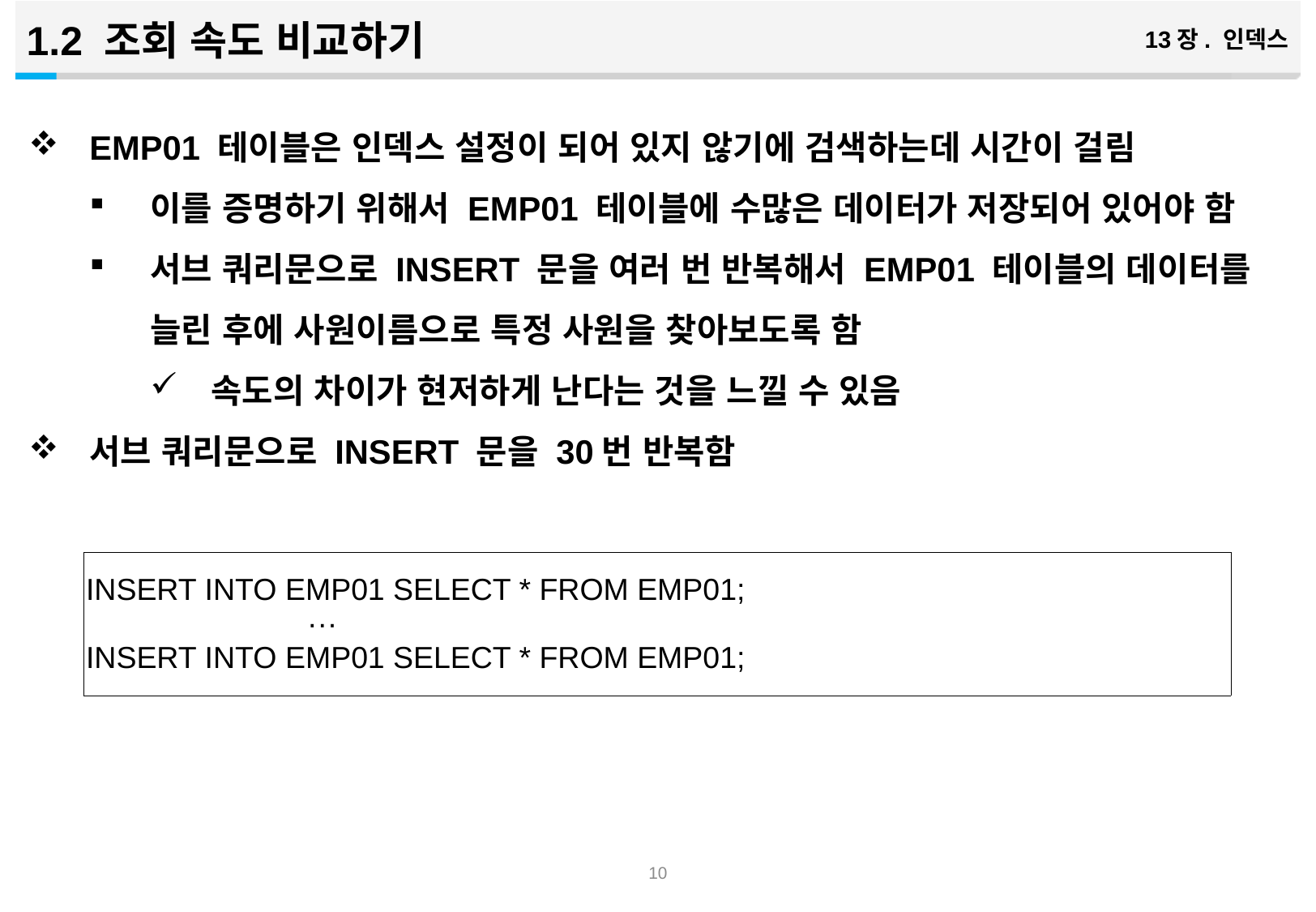

1.2 조회 속도 비교하기
13장. 인덱스
EMP01 테이블은 인덱스 설정이 되어 있지 않기에 검색하는데 시간이 걸림
이를 증명하기 위해서 EMP01 테이블에 수많은 데이터가 저장되어 있어야 함
서브 쿼리문으로 INSERT 문을 여러 번 반복해서 EMP01 테이블의 데이터를  늘린 후에 사원이름으로 특정 사원을 찾아보도록 함
속도의 차이가 현저하게 난다는 것을 느낄 수 있음
서브 쿼리문으로 INSERT 문을 30번 반복함
| INSERT INTO EMP01 SELECT \* FROM EMP01; ··· INSERT INTO EMP01 SELECT \* FROM EMP01; |
| --- |
10